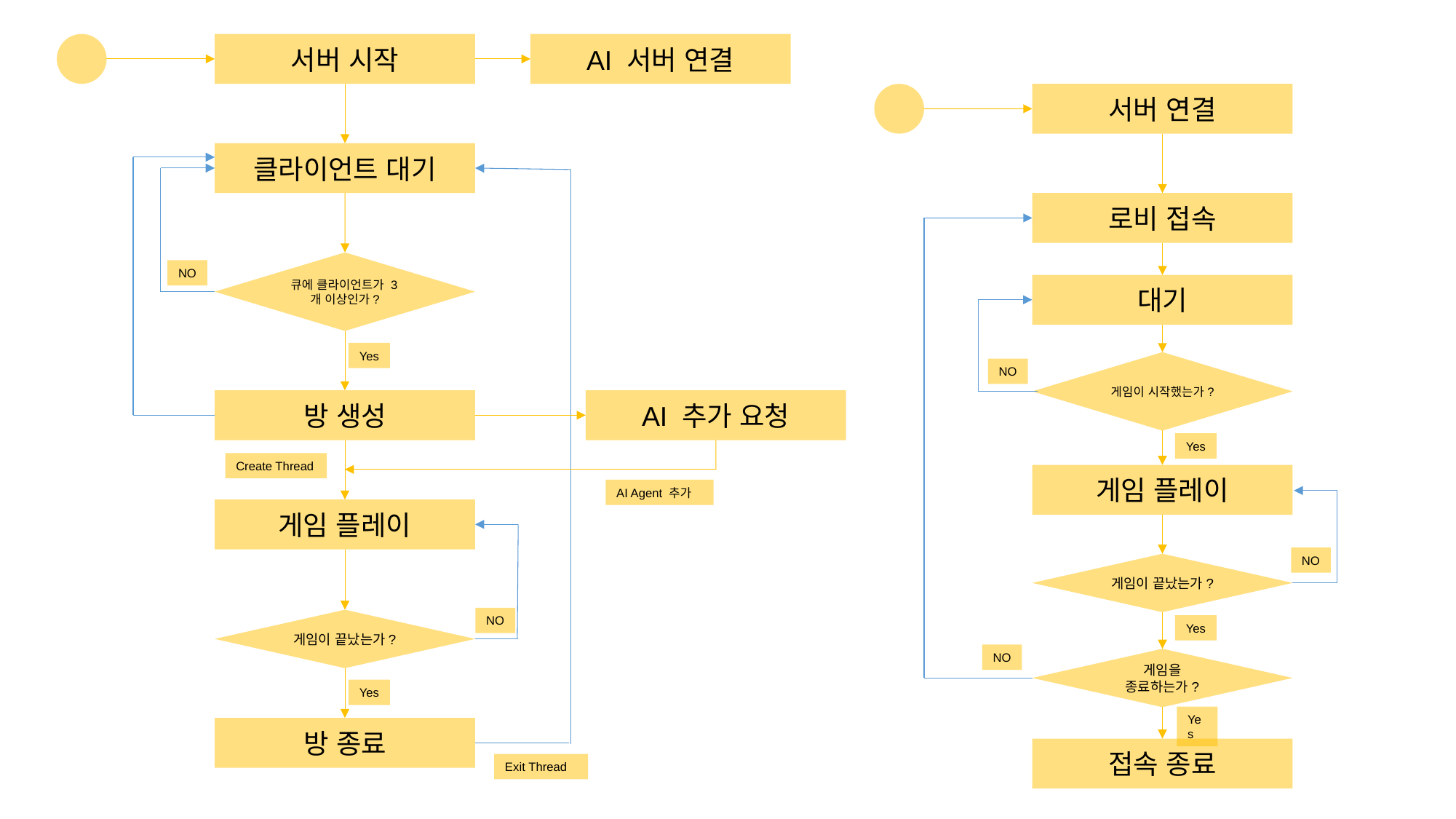

Server
Client
AI 서버 연결

서버 시작

서버 연결
클라이언트 대기
로비 접속
큐에 클라이언트가 3개 이상인가?
NO
대기
Yes
게임이 시작했는가?
NO
방 생성
AI 추가 요청
Yes
Create Thread
게임 플레이
AI Agent 추가
게임 플레이
NO
게임이 끝났는가?
NO
게임이 끝났는가?
Yes
NO
게임을
종료하는가?
Yes
Yes
방 종료
접속 종료
Exit Thread